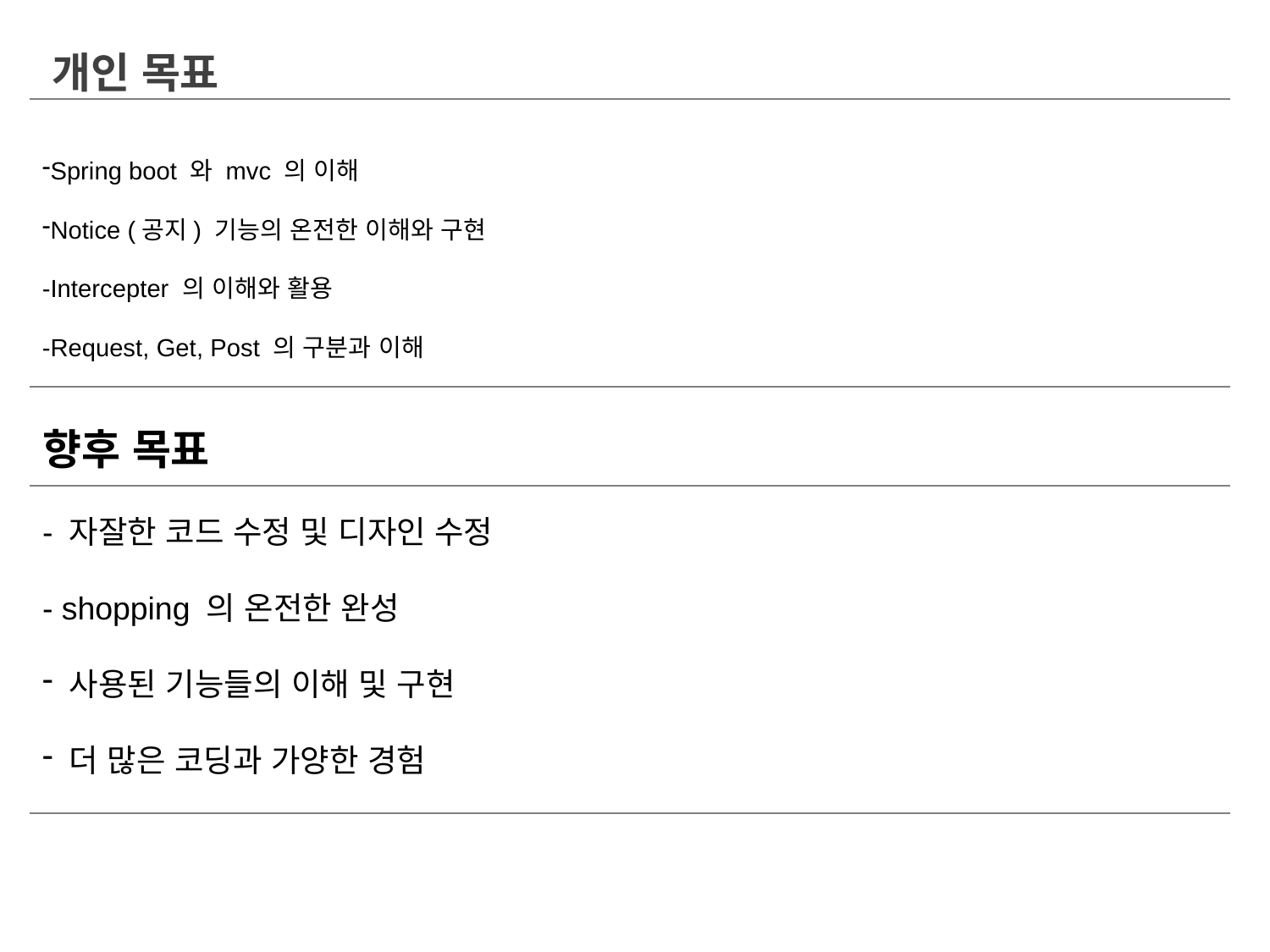

개인 목표

Spring boot 와 mvc 의 이해

Notice (공지) 기능의 온전한 이해와 구현

-Intercepter 의 이해와 활용

-Request, Get, Post 의 구분과 이해
향후 목표
- 자잘한 코드 수정 및 디자인 수정

- shopping 의 온전한 완성

 사용된 기능들의 이해 및 구현

 더 많은 코딩과 가양한 경험